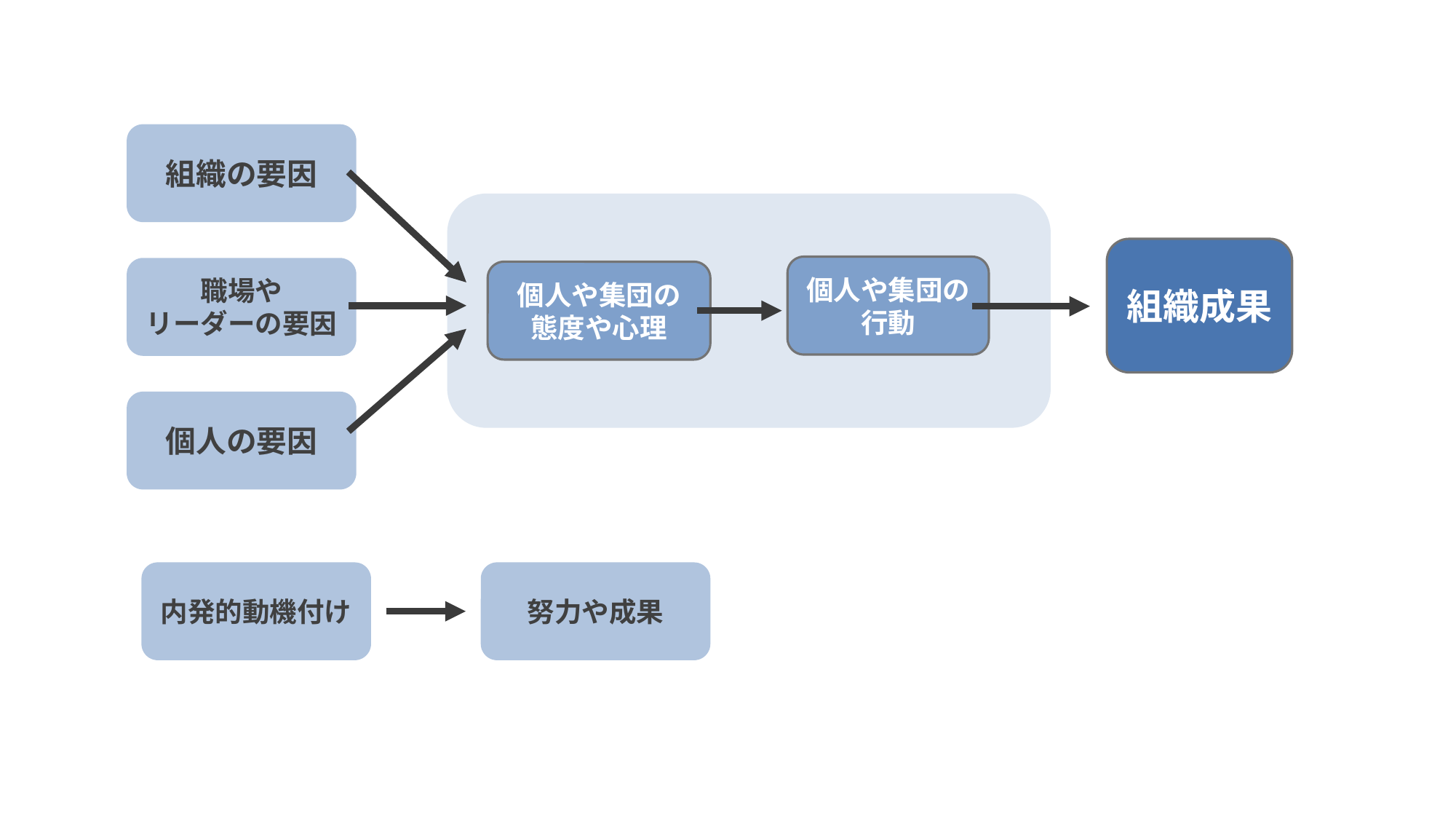

組織の要因

組織成果
個人や集団の行動
職場や
リーダーの要因
個人や集団の
態度や心理
個人の要因
内発的動機付け
努力や成果